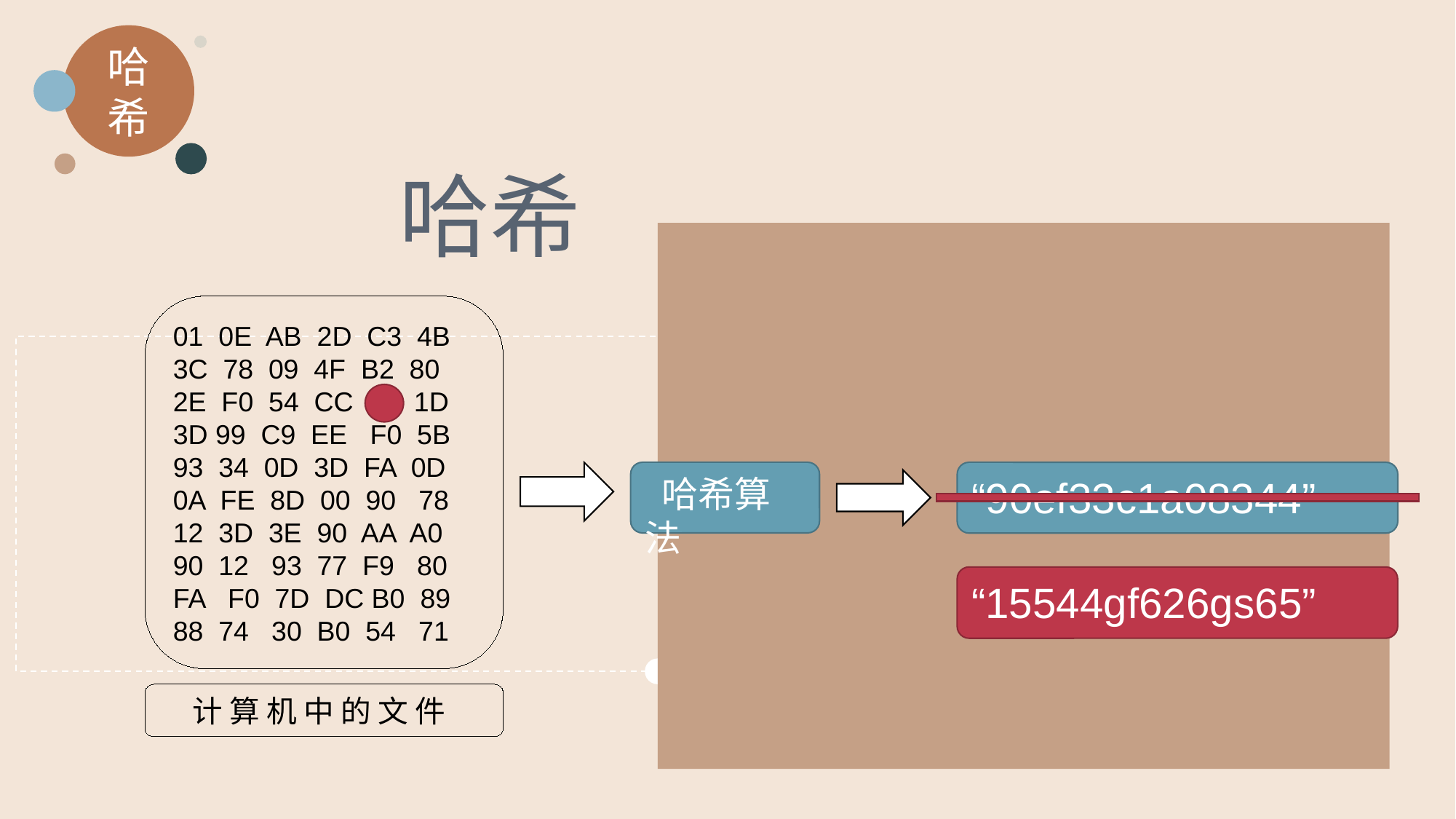

哈希

哈希

01  0E  AB  2D  C3  4B
3C  78  09  4F  B2  80
2E  F0  54  CC  90  1D
3D 99  C9  EE   F0  5B
93  34  0D  3D  FA  0D
0A  FE  8D  00  90   78
12  3D  3E  90  AA  A0
90  12   93  77  F9   80
FA   F0  7D  DC B0  89
88  74   30  B0  54   71

 哈希算法
“90ef33c1a08344”

“15544gf626gs65”
    计 算 机 中 的 文 件